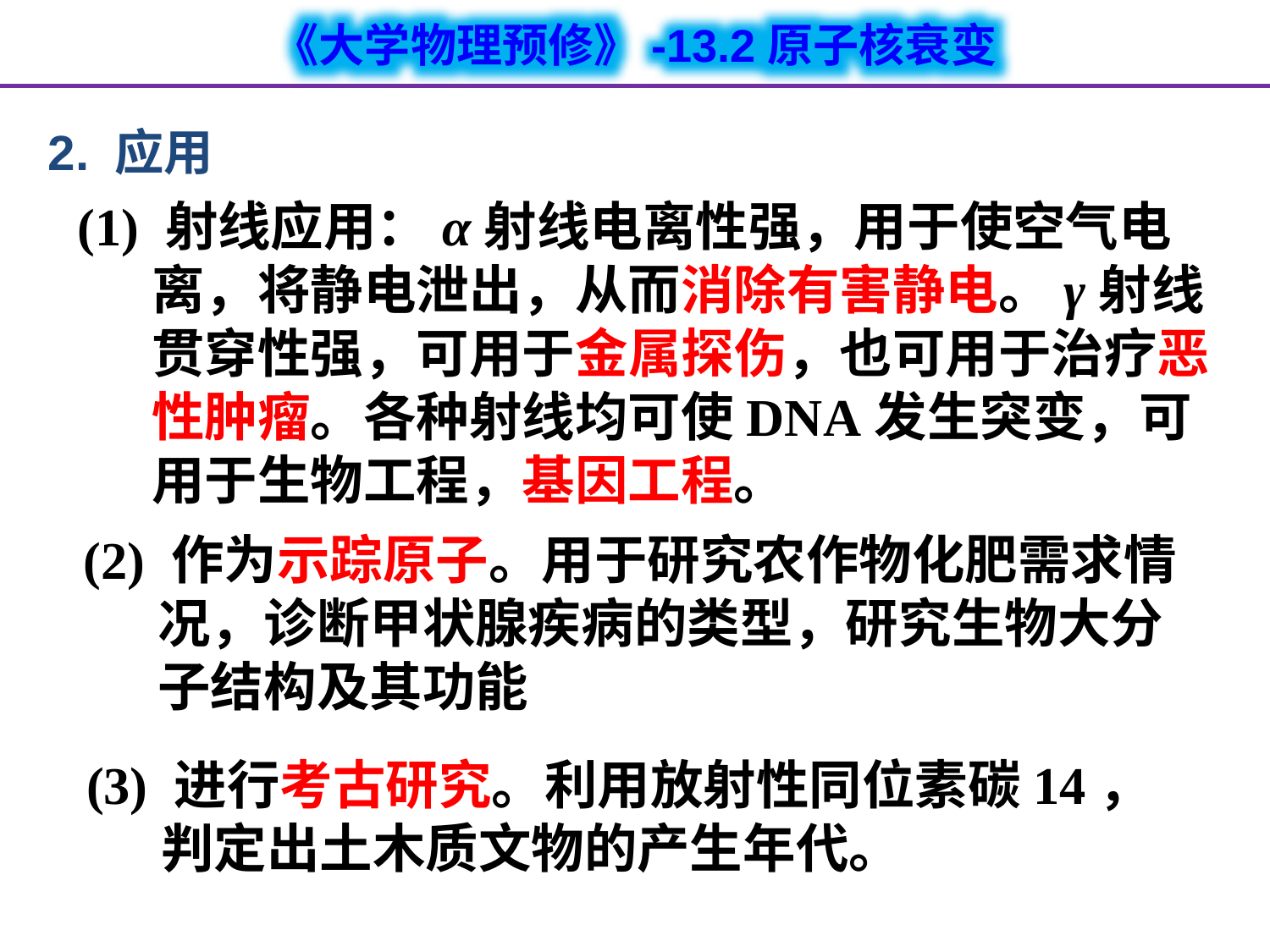

2. 应用
(1) 射线应用：α射线电离性强，用于使空气电离，将静电泄出，从而消除有害静电。γ射线贯穿性强，可用于金属探伤，也可用于治疗恶性肿瘤。各种射线均可使DNA发生突变，可用于生物工程，基因工程。
(2) 作为示踪原子。用于研究农作物化肥需求情况，诊断甲状腺疾病的类型，研究生物大分子结构及其功能
(3) 进行考古研究。利用放射性同位素碳14，判定出土木质文物的产生年代。